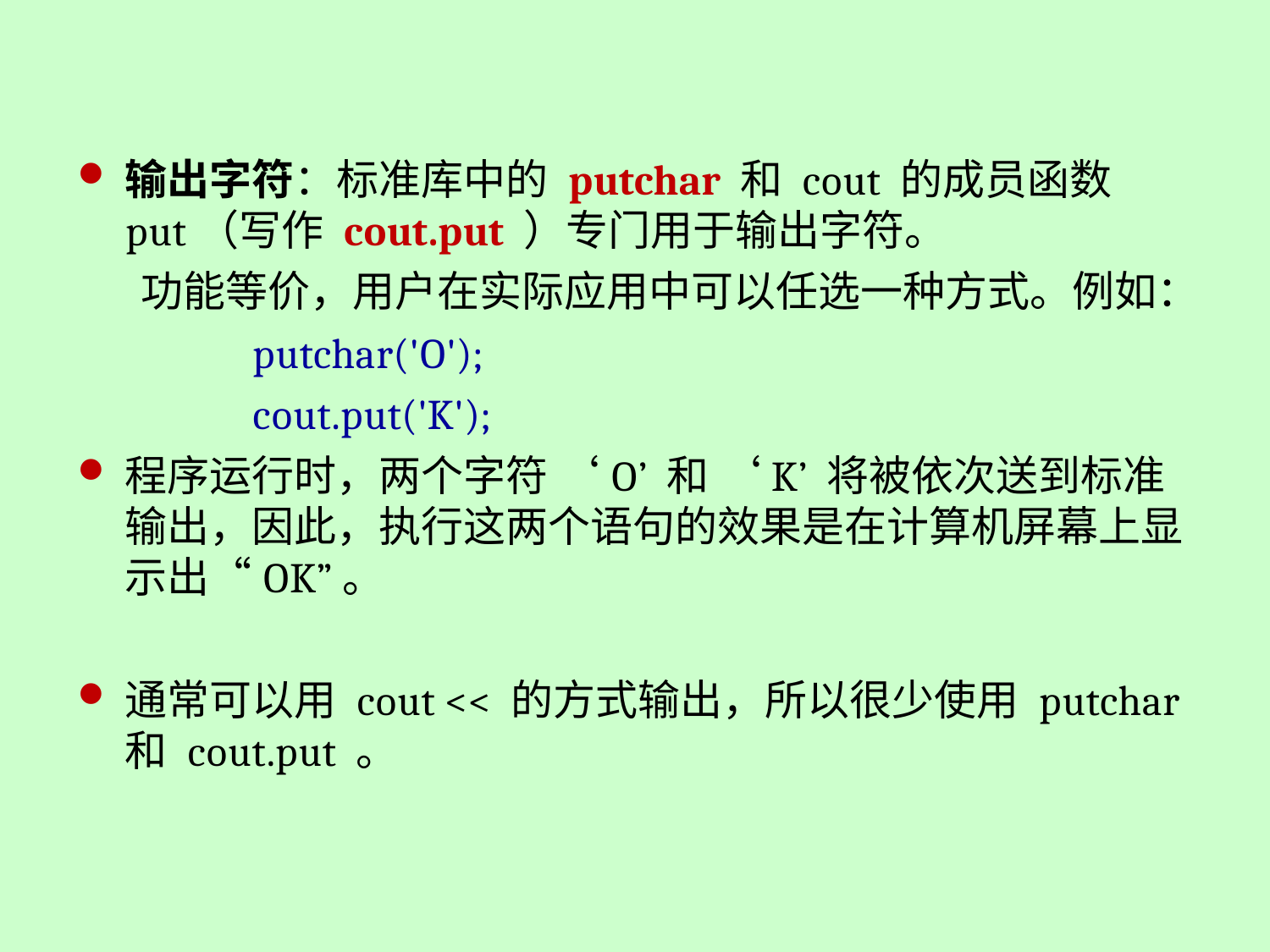

输出字符：标准库中的 putchar 和 cout 的成员函数 put（写作 cout.put ）专门用于输出字符。
功能等价，用户在实际应用中可以任选一种方式。例如：
		putchar('O');
		cout.put('K');
程序运行时，两个字符 ‘O’ 和 ‘K’ 将被依次送到标准输出，因此，执行这两个语句的效果是在计算机屏幕上显示出“OK”。

通常可以用 cout << 的方式输出，所以很少使用 putchar 和 cout.put 。
85